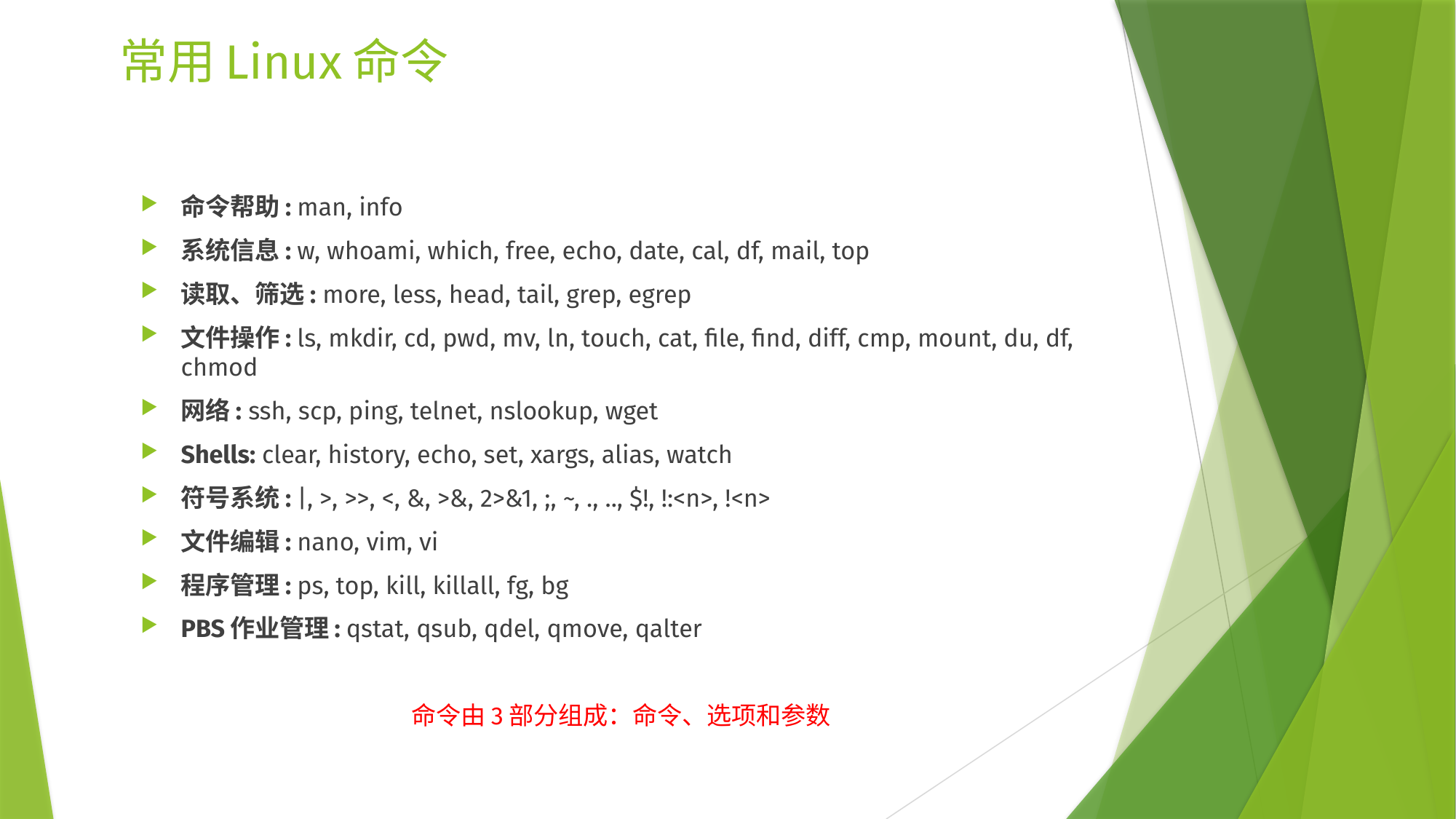

# 常用Linux命令
命令帮助: man, info
系统信息: w, whoami, which, free, echo, date, cal, df, mail, top
读取、筛选: more, less, head, tail, grep, egrep
文件操作: ls, mkdir, cd, pwd, mv, ln, touch, cat, file, find, diff, cmp, mount, du, df, chmod
网络: ssh, scp, ping, telnet, nslookup, wget
Shells: clear, history, echo, set, xargs, alias, watch
符号系统: |, >, >>, <, &, >&, 2>&1, ;, ~, ., .., $!, !:<n>, !<n>
文件编辑: nano, vim, vi
程序管理: ps, top, kill, killall, fg, bg
PBS作业管理: qstat, qsub, qdel, qmove, qalter

命令由3部分组成：命令、选项和参数